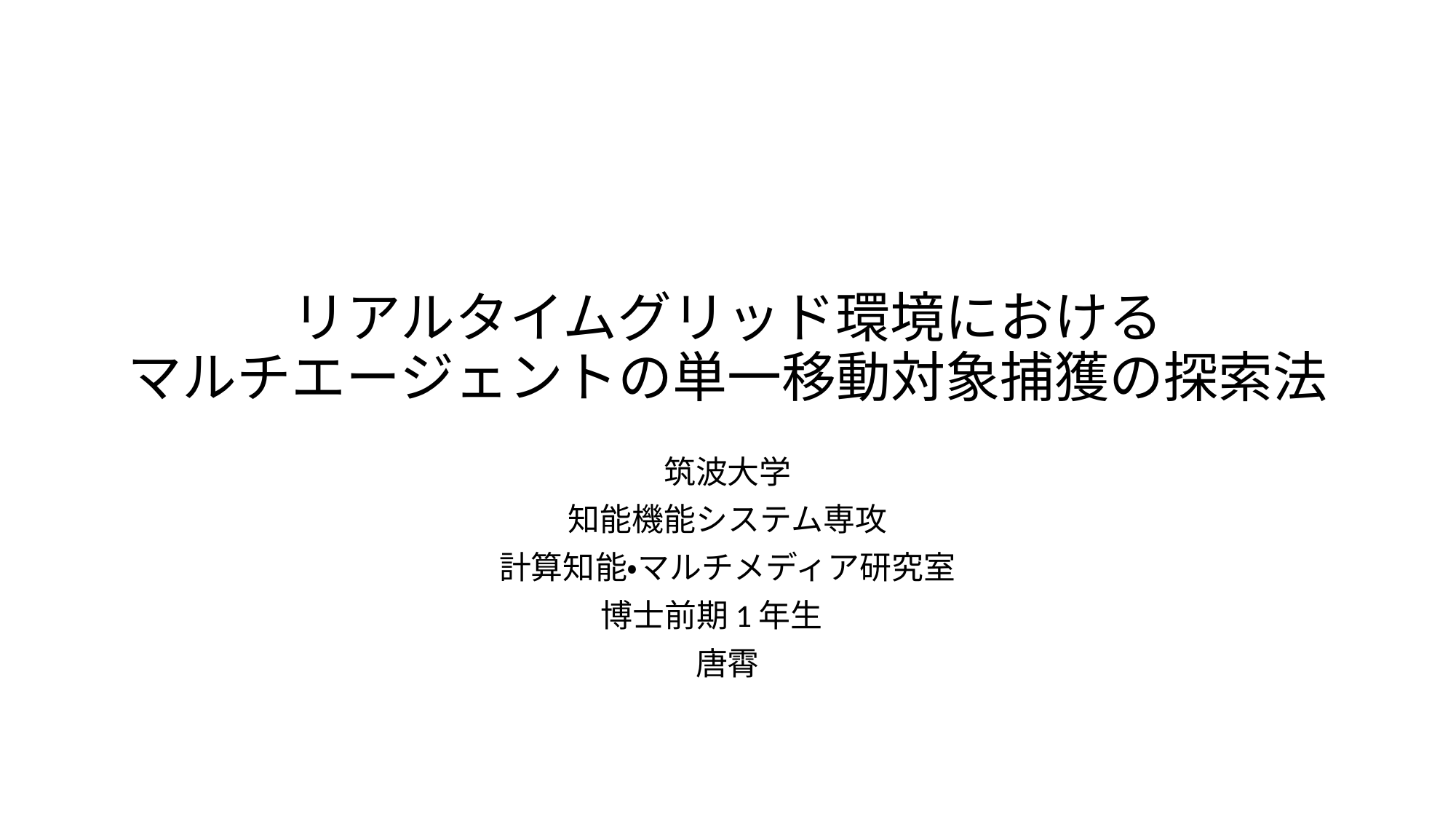

# リアルタイムグリッド環境における マルチエージェントの単一移動対象捕獲の探索法
筑波大学
知能機能システム専攻
計算知能・マルチメディア研究室
博士前期1年生
唐霄